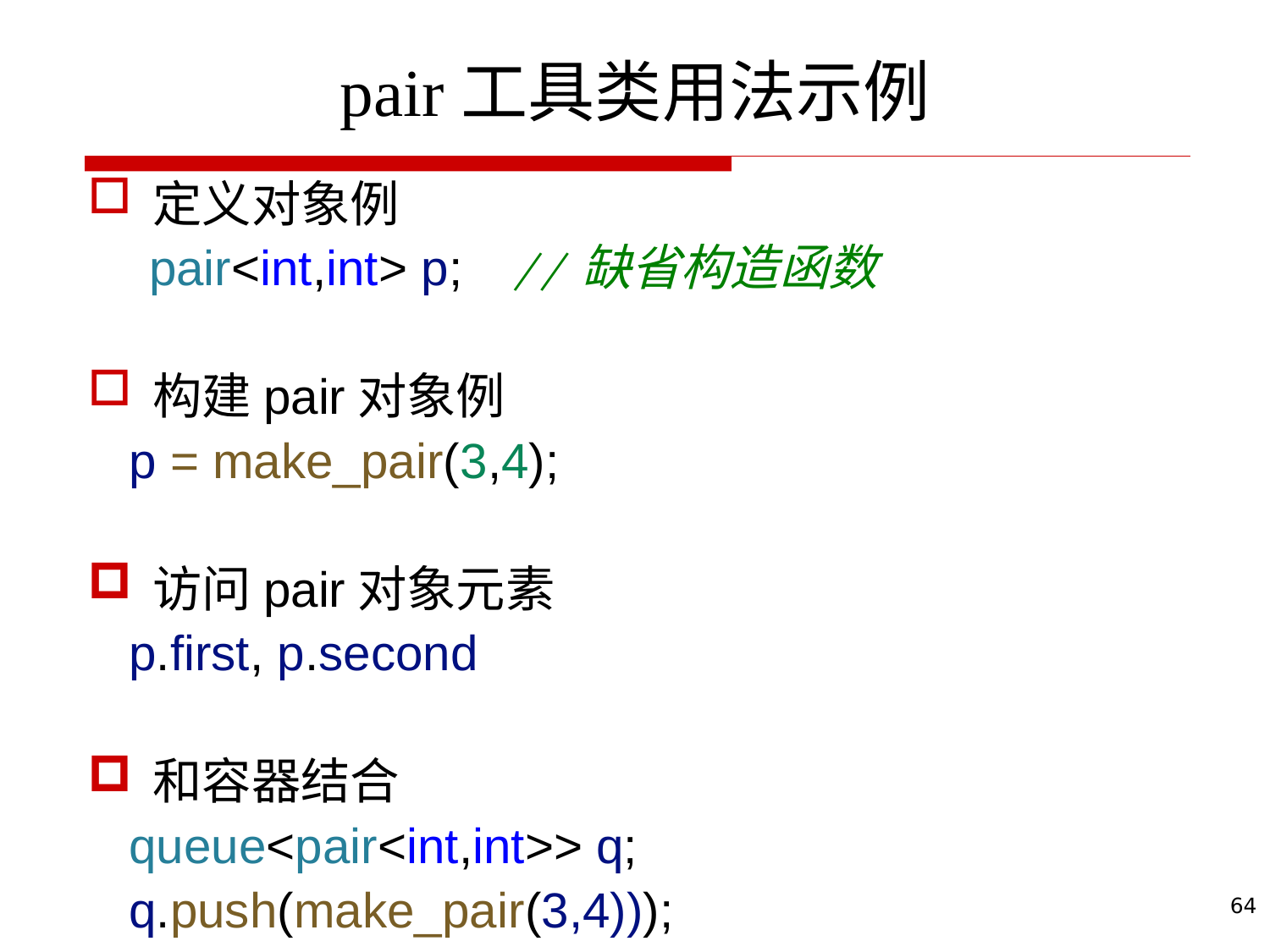

# pair工具类用法示例
定义对象例
     pair<int,int> p;    //缺省构造函数

构建pair对象例
   p = make_pair(3,4);

访问pair对象元素
   p.first, p.second

和容器结合
   queue<pair<int,int>> q;
   q.push(make_pair(3,4)));

64